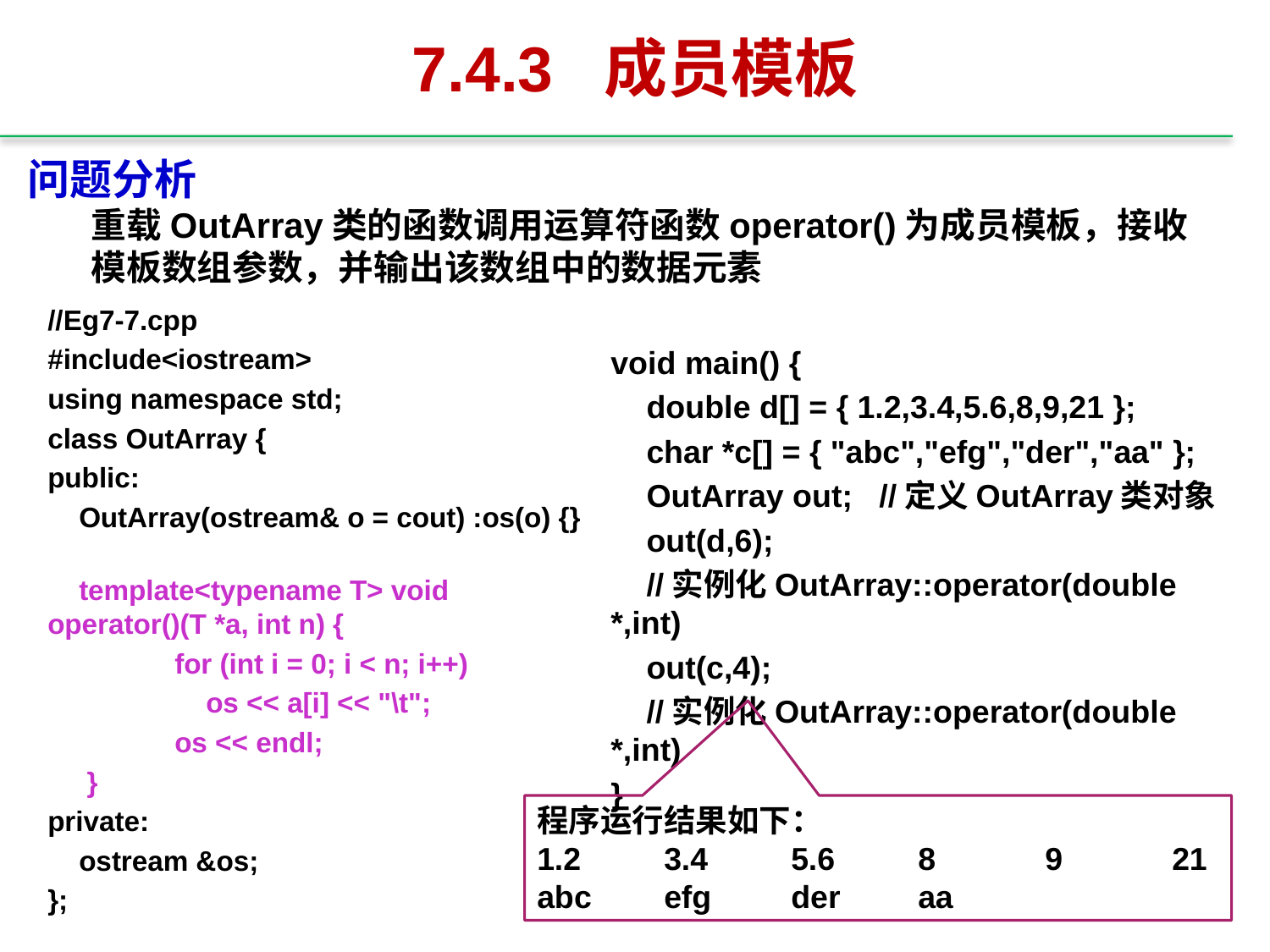

# 7.4.3  成员模板
问题分析
重载OutArray类的函数调用运算符函数operator()为成员模板，接收模板数组参数，并输出该数组中的数据元素
//Eg7-7.cpp
#include<iostream>
using namespace std;
class OutArray {
public:
    OutArray(ostream& o = cout) :os(o) {}
    template<typename T> void operator()(T *a, int n) {
	for (int i = 0; i < n; i++)
	    os << a[i] << "\t";
	os << endl;
     }
private:
    ostream &os;
};

void main() {
    double d[] = { 1.2,3.4,5.6,8,9,21 };
    char *c[] = { "abc","efg","der","aa" };
    OutArray out;   //定义OutArray类对象
    out(d,6);
    //实例化OutArray::operator(double *,int)
    out(c,4);
    //实例化OutArray::operator(double *,int)
}

程序运行结果如下：
1.2	3.4	5.6	8	9	21
abc	efg	der	aa